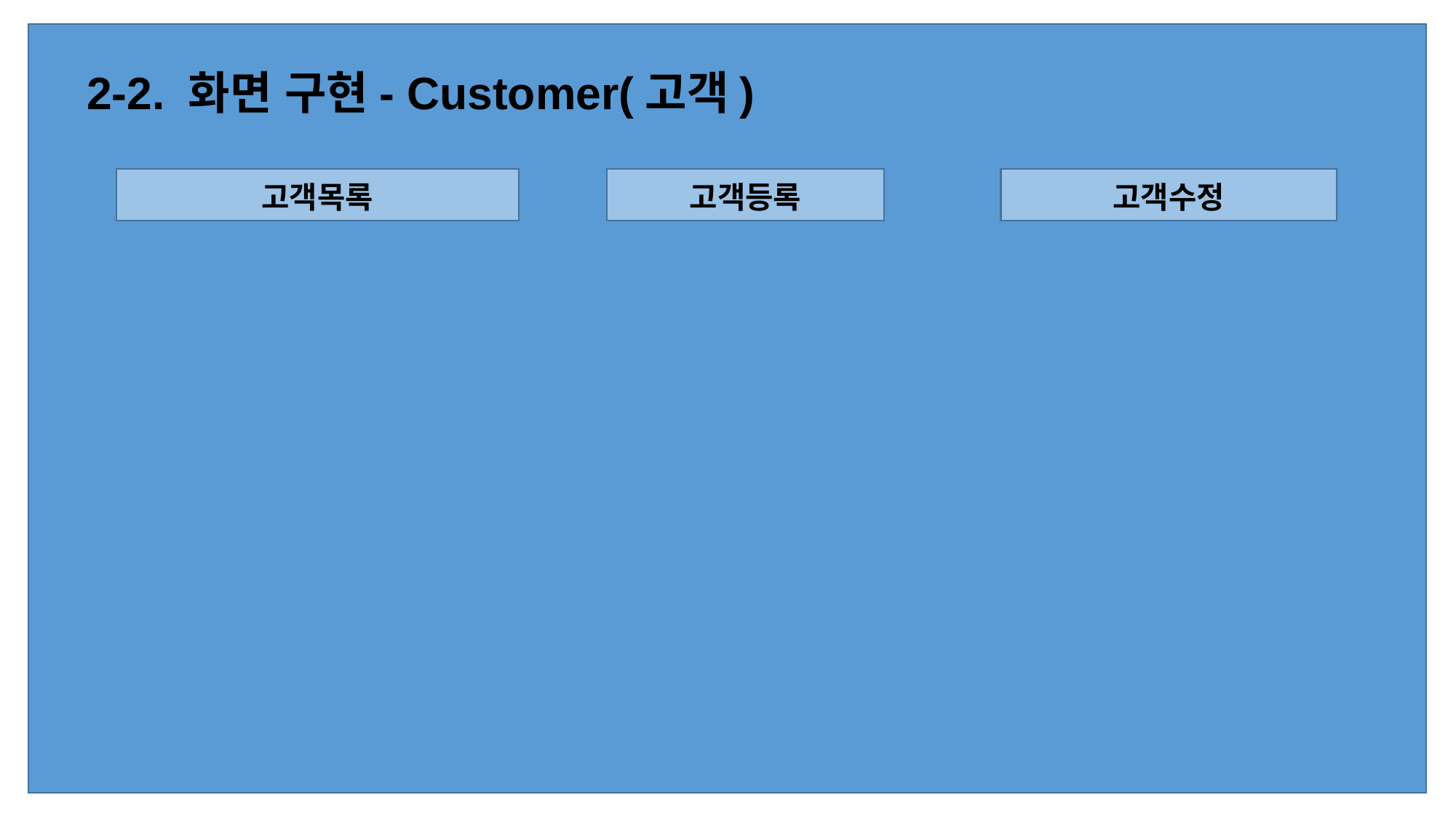

# 2-2. 화면 구현- Customer(고객)
고객목록

고객등록

고객수정